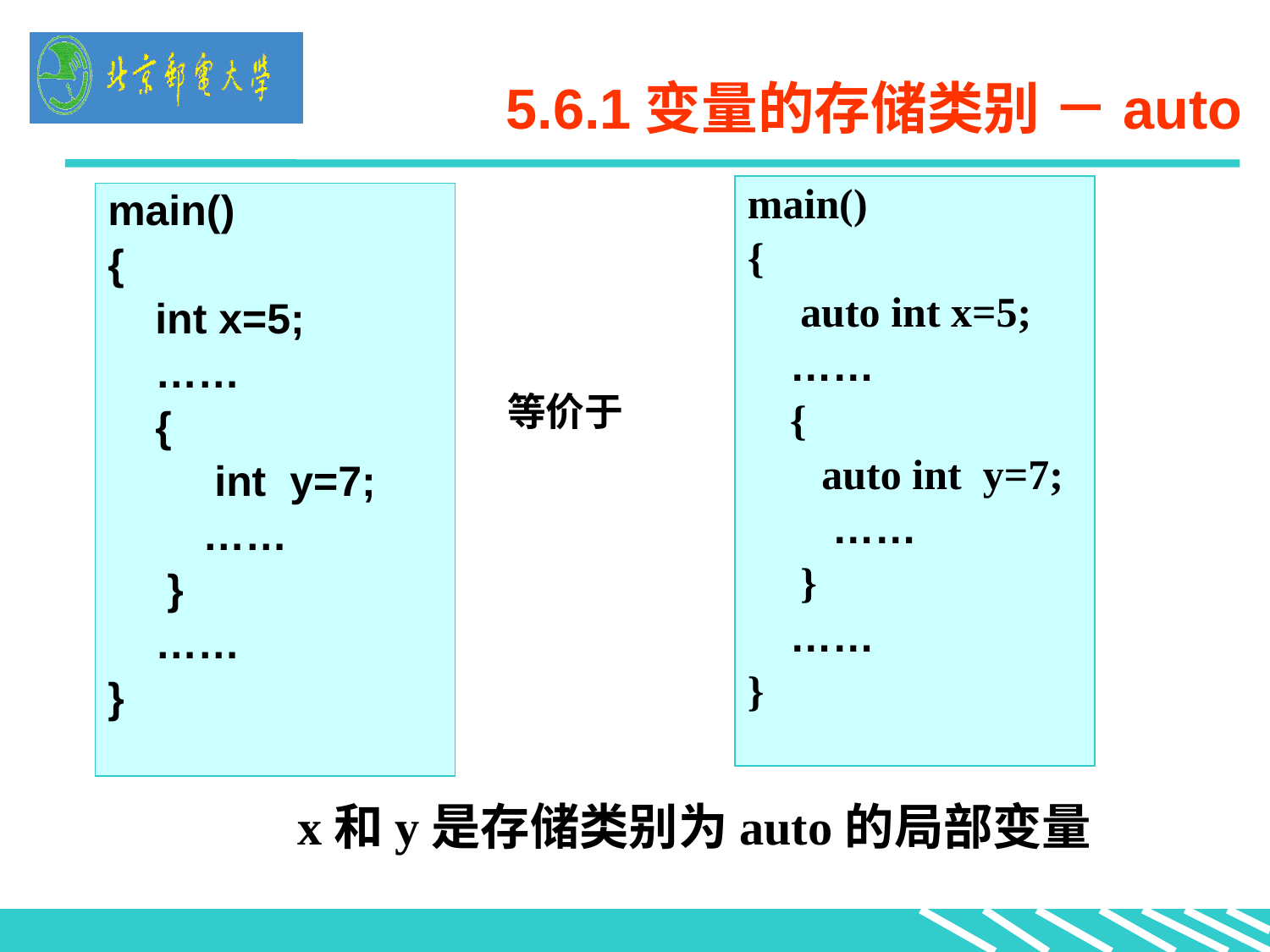

# 5.6.1变量的存储类别 －auto
main()
{
     auto int x=5;
    ……
    {
       auto int  y=7;
        ……
     }
    ……
}
main()
{
    int x=5;
    ……
    {
         int  y=7;
        ……
     }
    ……
}

等价于
x和y是存储类别为auto的局部变量